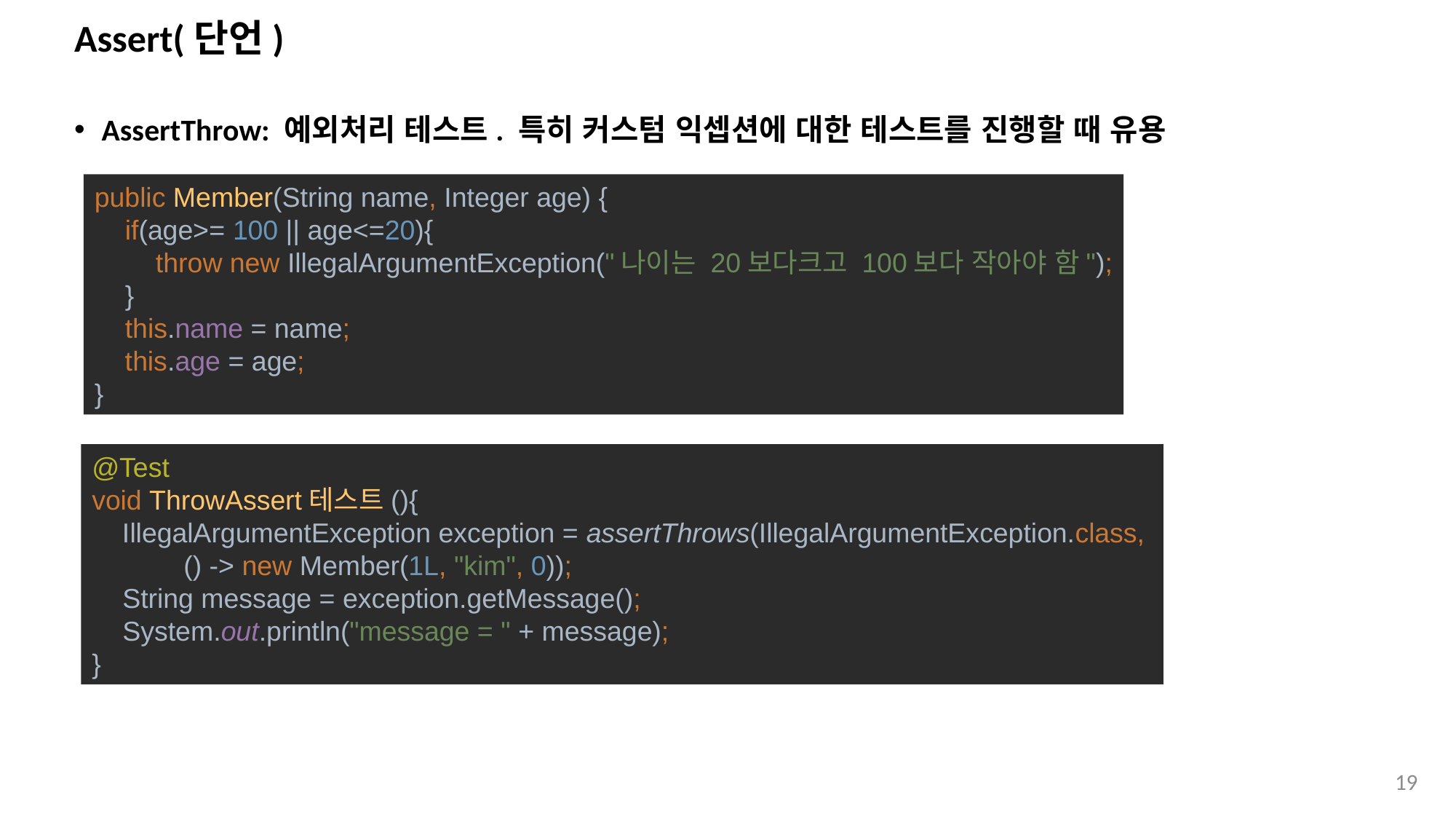

# Assert(단언)
AssertThrow: 예외처리 테스트. 특히 커스텀 익셉션에 대한 테스트를 진행할 때 유용

public Member(String name, Integer age) {
    if(age>= 100 || age<=20){
        throw new IllegalArgumentException("나이는 20보다크고 100보다 작아야 함");
    }
    this.name = name;
    this.age = age;
}
@Test
void ThrowAssert테스트(){
    IllegalArgumentException exception = assertThrows(IllegalArgumentException.class,
            () -> new Member(1L, "kim", 0));
    String message = exception.getMessage();
    System.out.println("message = " + message);
}
19